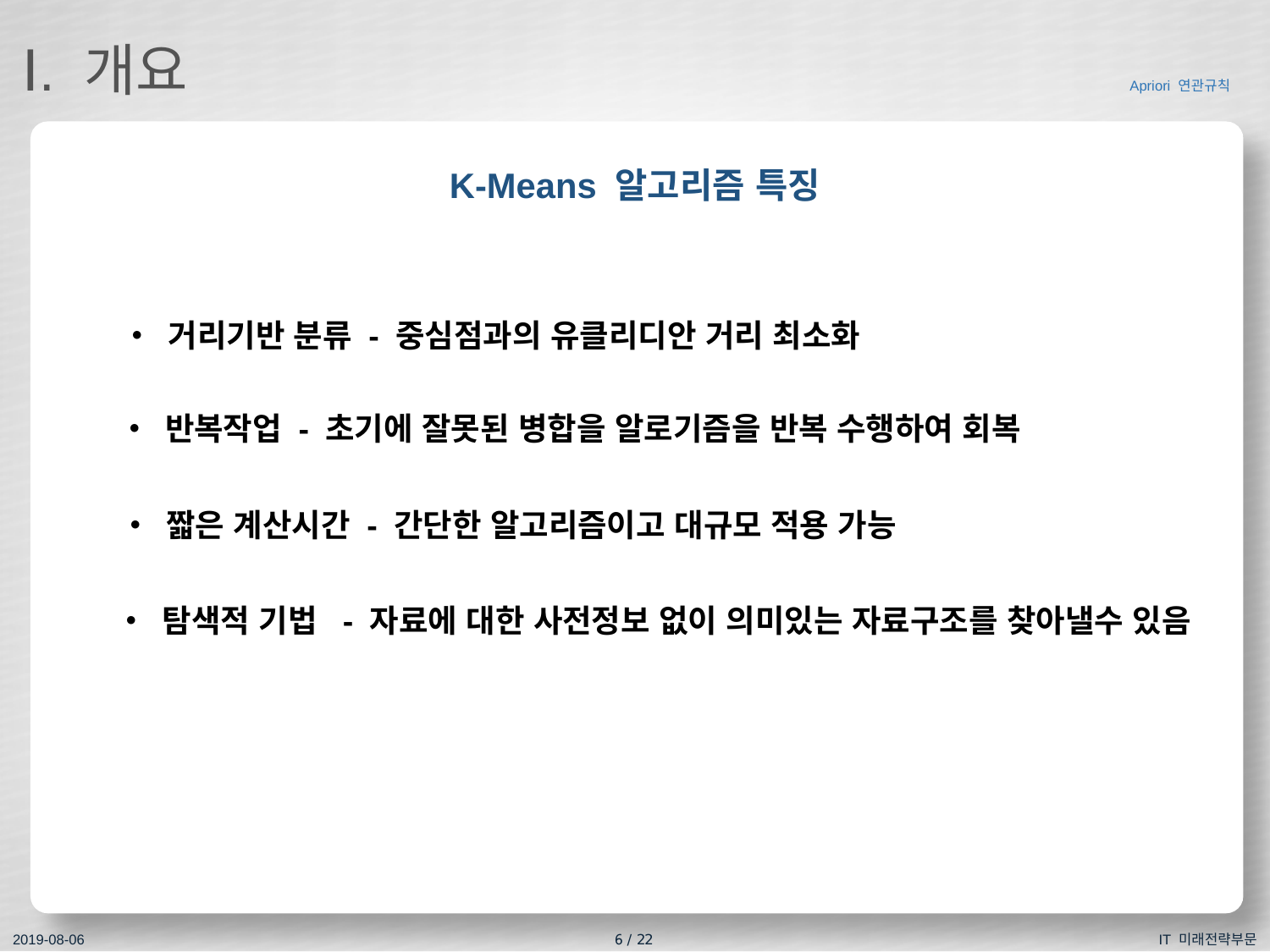

Ⅰ. 개요
K-Means 알고리즘 특징

• 거리기반 분류 - 중심점과의 유클리디안 거리 최소화
• 반복작업 - 초기에 잘못된 병합을 알로기즘을 반복 수행하여 회복

• 짧은 계산시간 - 간단한 알고리즘이고 대규모 적용 가능
• 탐색적 기법  - 자료에 대한 사전정보 없이 의미있는 자료구조를 찾아낼수 있음
IT 미래전략부문
2019-08-06
6 / 22